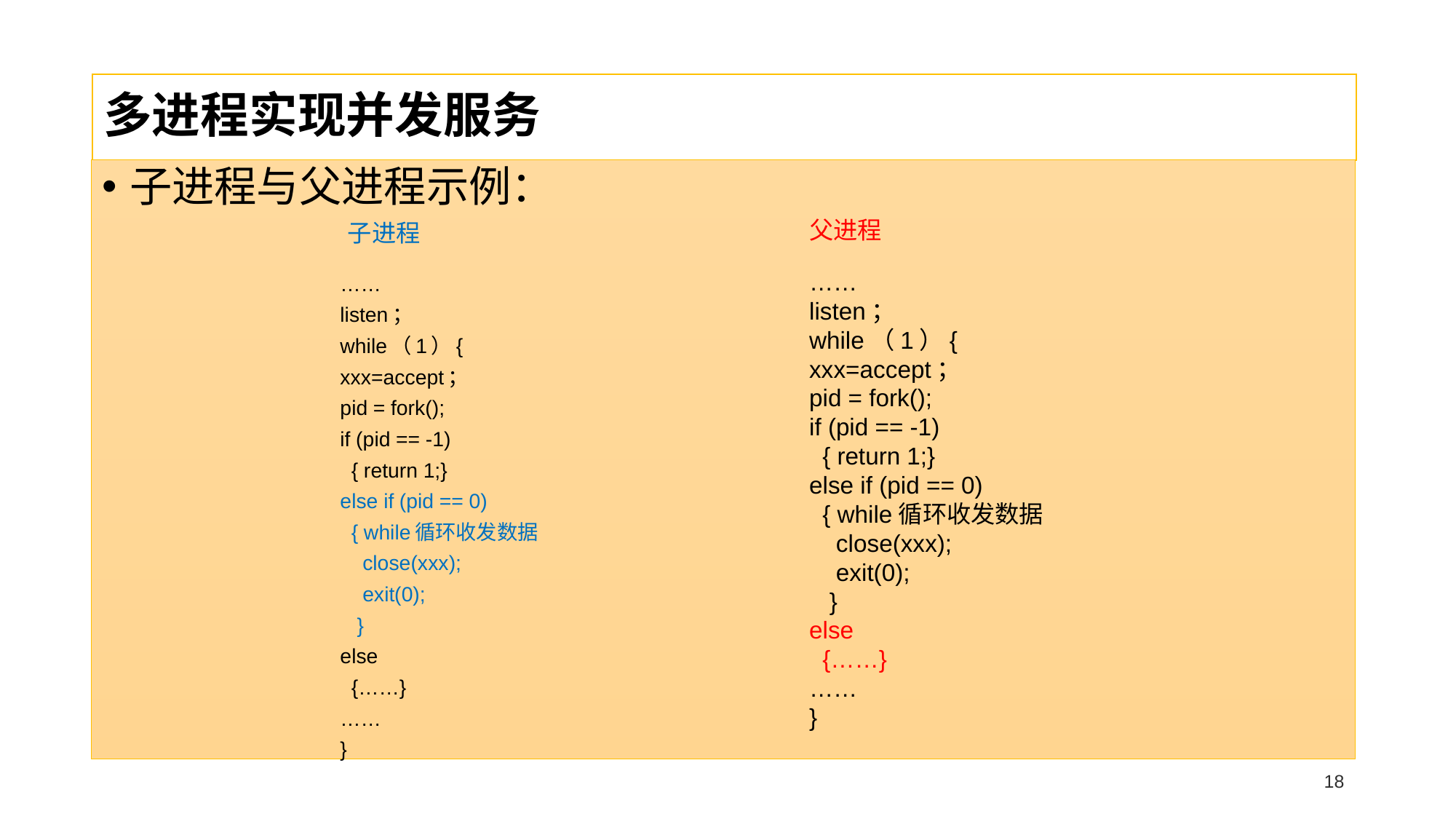

# 多进程实现并发服务
子进程与父进程示例：
父进程

子进程

……
listen；
while（1）{
xxx=accept；
pid = fork();
if (pid == -1)
  { return 1;}
else if (pid == 0)
  { while循环收发数据
    close(xxx);
    exit(0);
   }
else
  {……}
……
}
……
listen；
while（1）{
xxx=accept；
pid = fork();
if (pid == -1)
  { return 1;}
else if (pid == 0)
  { while循环收发数据
    close(xxx);
    exit(0);
   }
else
  {……}
……
}
18